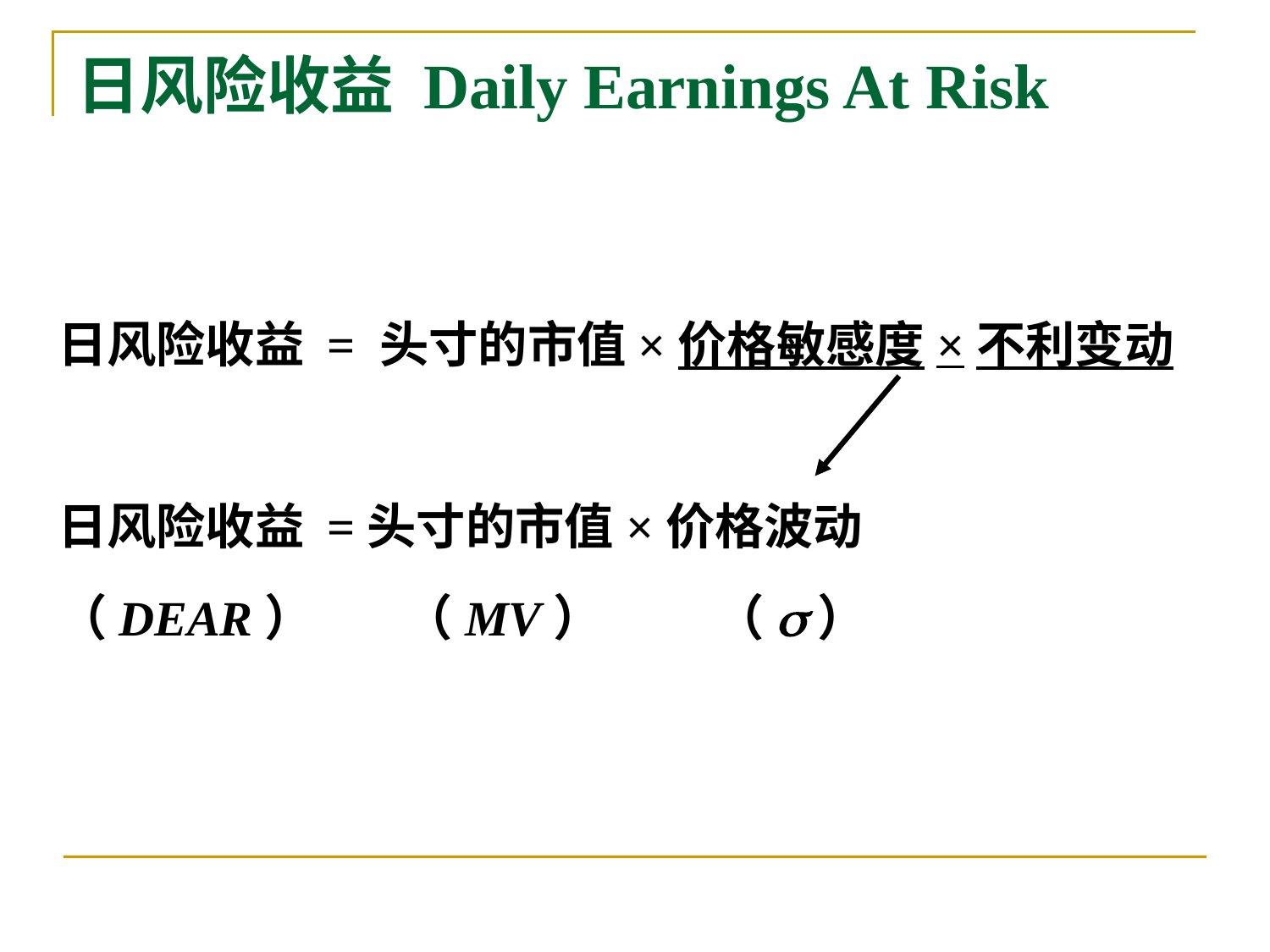

# 日风险收益 Daily Earnings At Risk

日风险收益 = 头寸的市值×价格敏感度×不利变动

日风险收益 =头寸的市值×价格波动
（DEAR）        （MV）          （σ）